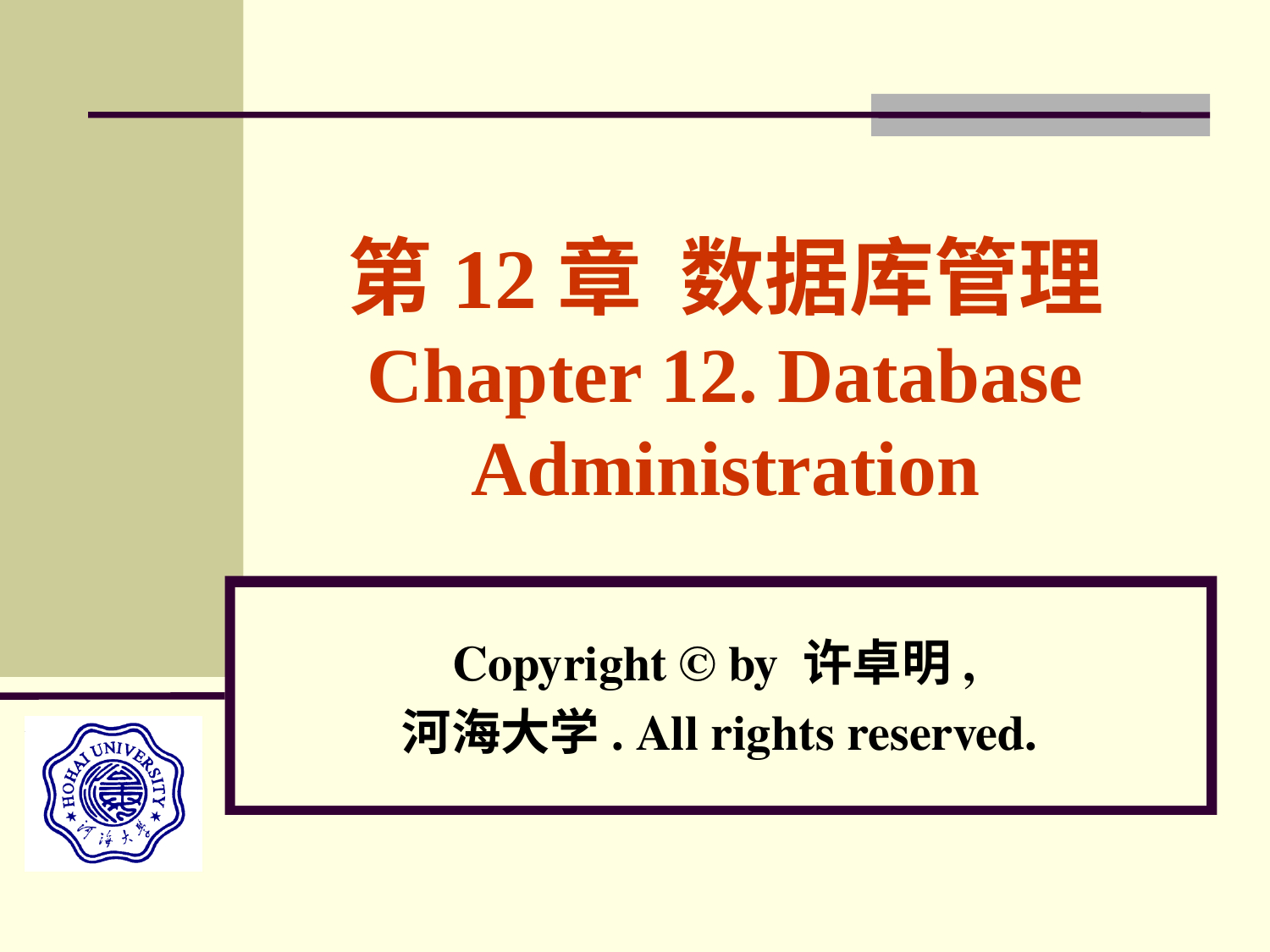

# 第12章  数据库管理 Chapter 12. Database Administration
Copyright © by 许卓明,
河海大学. All rights reserved.